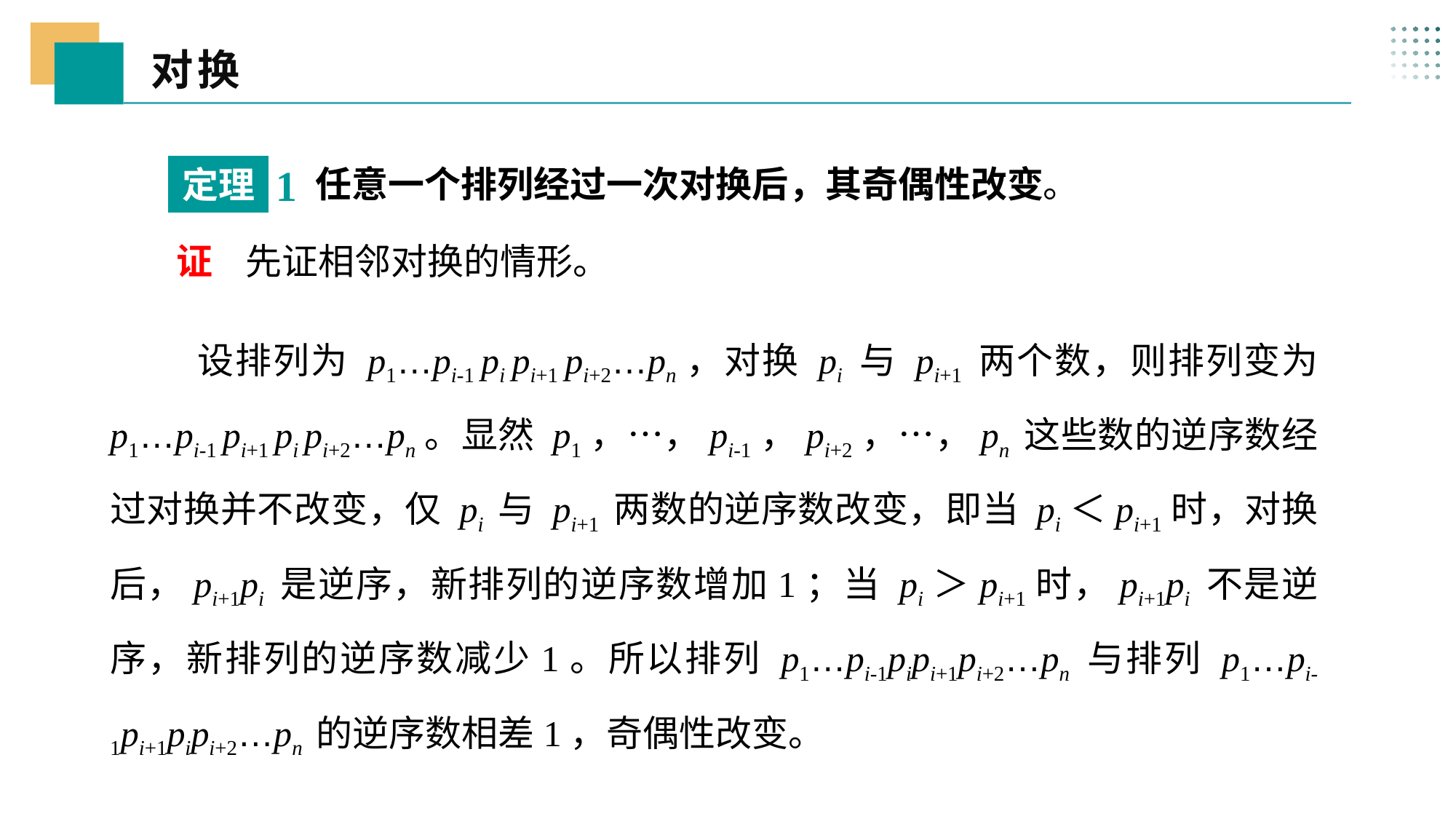

对换
 二、
1

定理
                         任意一个排列经过一次对换后，其奇偶性改变。
        证    先证相邻对换的情形。
        设排列为 p1…pi-1 pi pi+1 pi+2…pn，对换 pi 与 pi+1 两个数，则排列变为 p1…pi-1 pi+1 pi pi+2…pn。显然 p1，…，pi-1，pi+2，…，pn 这些数的逆序数经过对换并不改变，仅 pi 与 pi+1 两数的逆序数改变，即当 pi＜pi+1时，对换后，pi+1pi 是逆序，新排列的逆序数增加1；当 pi＞pi+1时，pi+1pi 不是逆序，新排列的逆序数减少1。所以排列 p1…pi-1pipi+1pi+2…pn 与排列 p1…pi-1pi+1pipi+2…pn 的逆序数相差1，奇偶性改变。